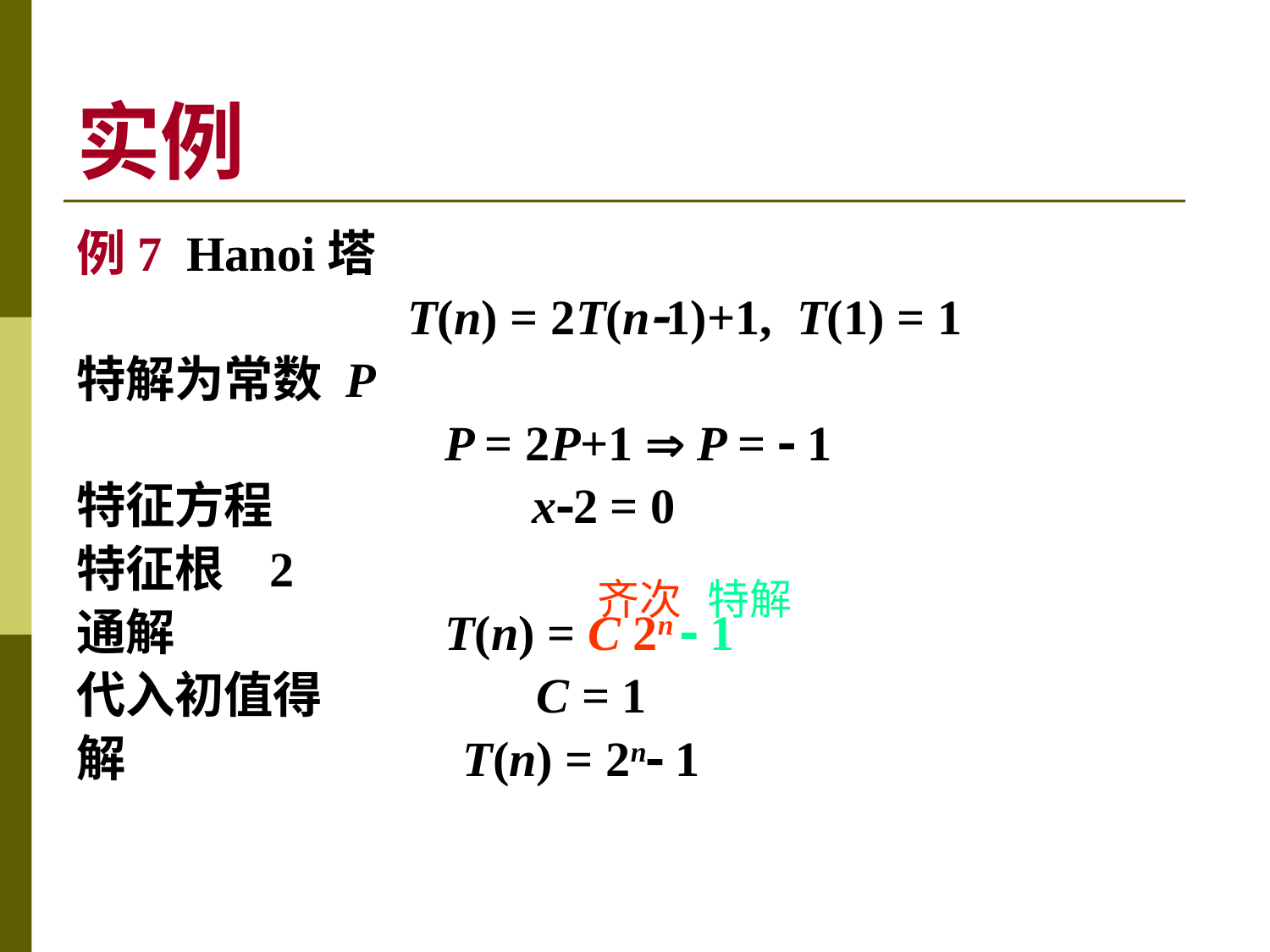

# 实例
例7  Hanoi塔
                           T(n) = 2T(n−1)+1,  T(1) = 1
特解为常数 P
                              P = 2P+1 ⇒ P = − 1
特征方程                      x−2 = 0
特征根   2
通解                       T(n) = C 2n − 1
代入初值得                  C = 1
解                             T(n) = 2n− 1

齐次
特解